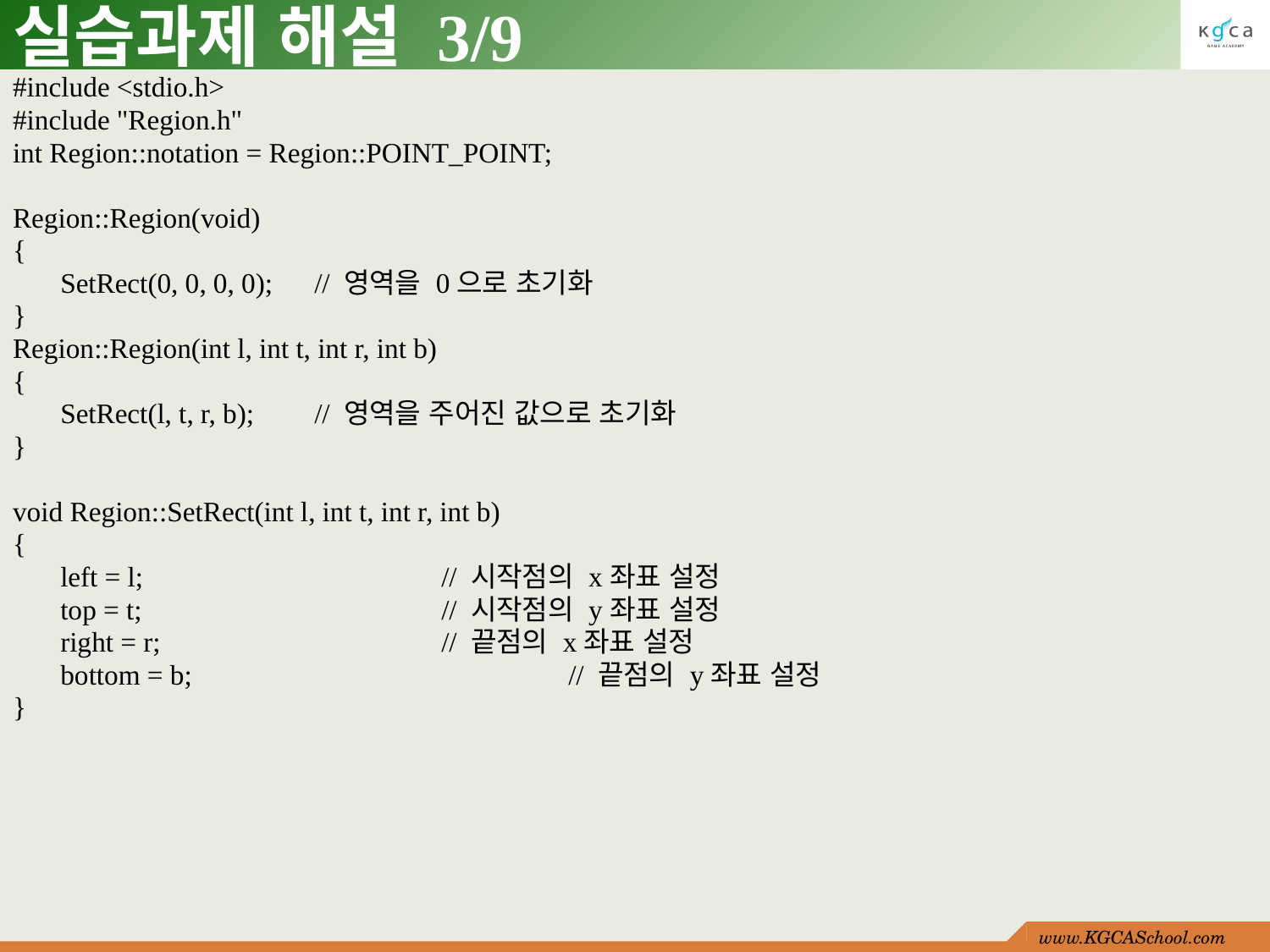

# 실습과제 해설 3/9
#include <stdio.h>
#include "Region.h"
int Region::notation = Region::POINT_POINT;

Region::Region(void)
{
	SetRect(0, 0, 0, 0);	// 영역을 0으로 초기화
}
Region::Region(int l, int t, int r, int b)
{
	SetRect(l, t, r, b);	// 영역을 주어진 값으로 초기화
}

void Region::SetRect(int l, int t, int r, int b)
{
	left = l;			// 시작점의 x좌표 설정
	top = t;			// 시작점의 y좌표 설정
	right = r;			// 끝점의 x좌표 설정
	bottom = b;			// 끝점의 y좌표 설정
}